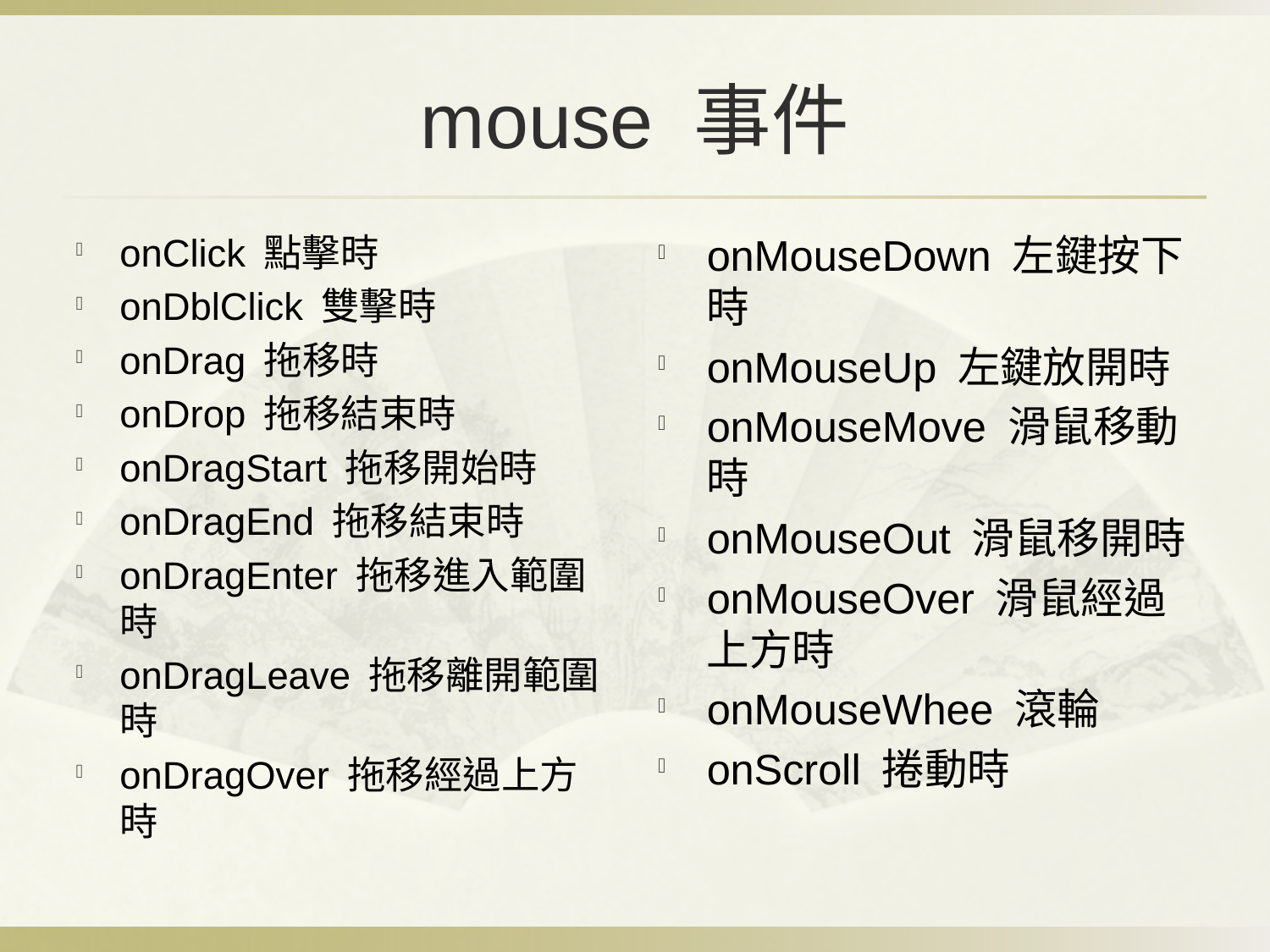

# mouse 事件
onClick 點擊時
onDblClick 雙擊時
onDrag 拖移時
onDrop 拖移結束時
onDragStart 拖移開始時
onDragEnd 拖移結束時
onDragEnter 拖移進入範圍時
onDragLeave 拖移離開範圍時
onDragOver 拖移經過上方時

onMouseDown 左鍵按下時
onMouseUp 左鍵放開時
onMouseMove 滑鼠移動時
onMouseOut 滑鼠移開時
onMouseOver 滑鼠經過上方時
onMouseWhee 滾輪
onScroll 捲動時